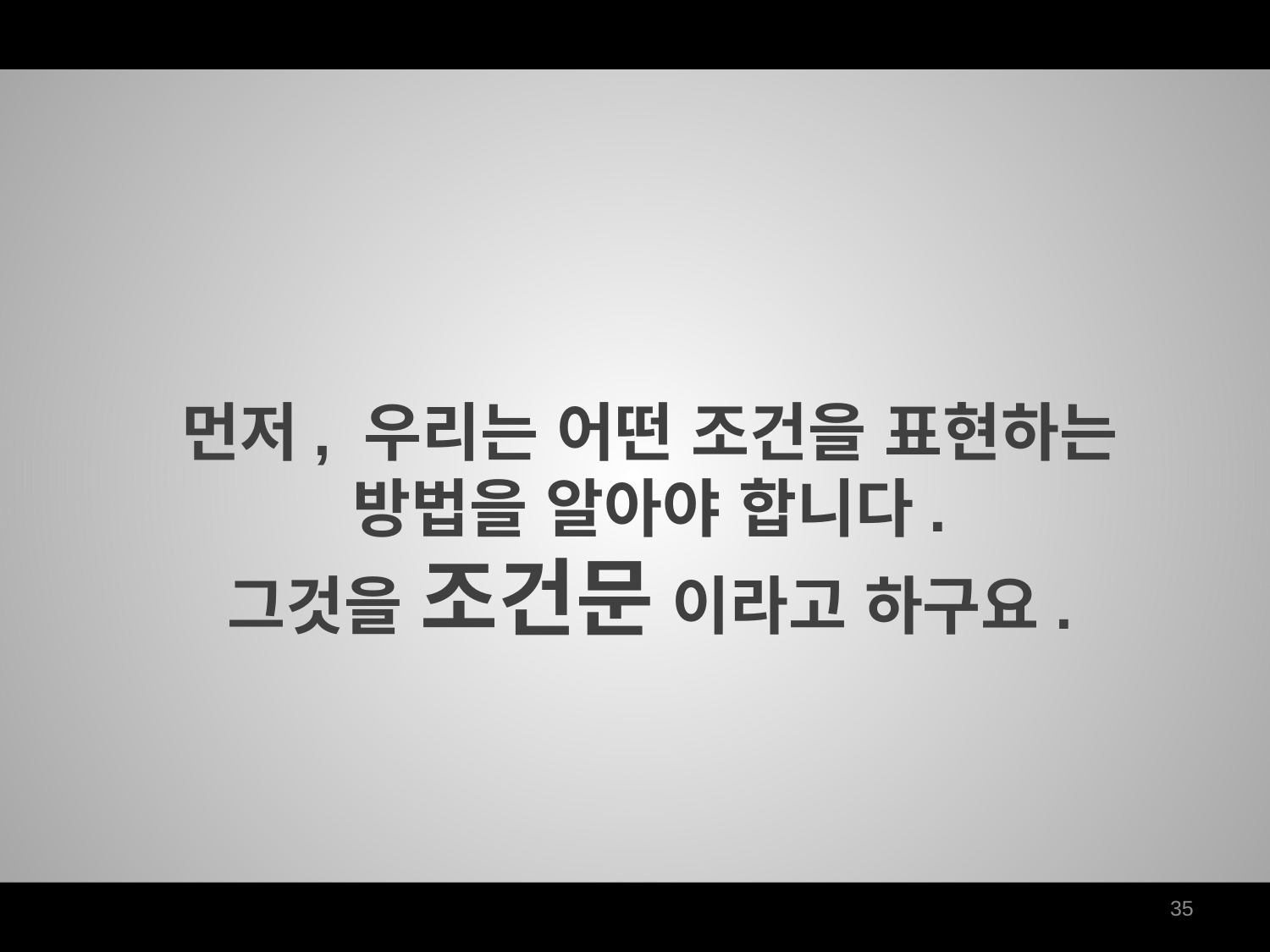

먼저, 우리는 어떤 조건을 표현하는 방법을 알아야 합니다.
그것을 조건문 이라고 하구요.
35